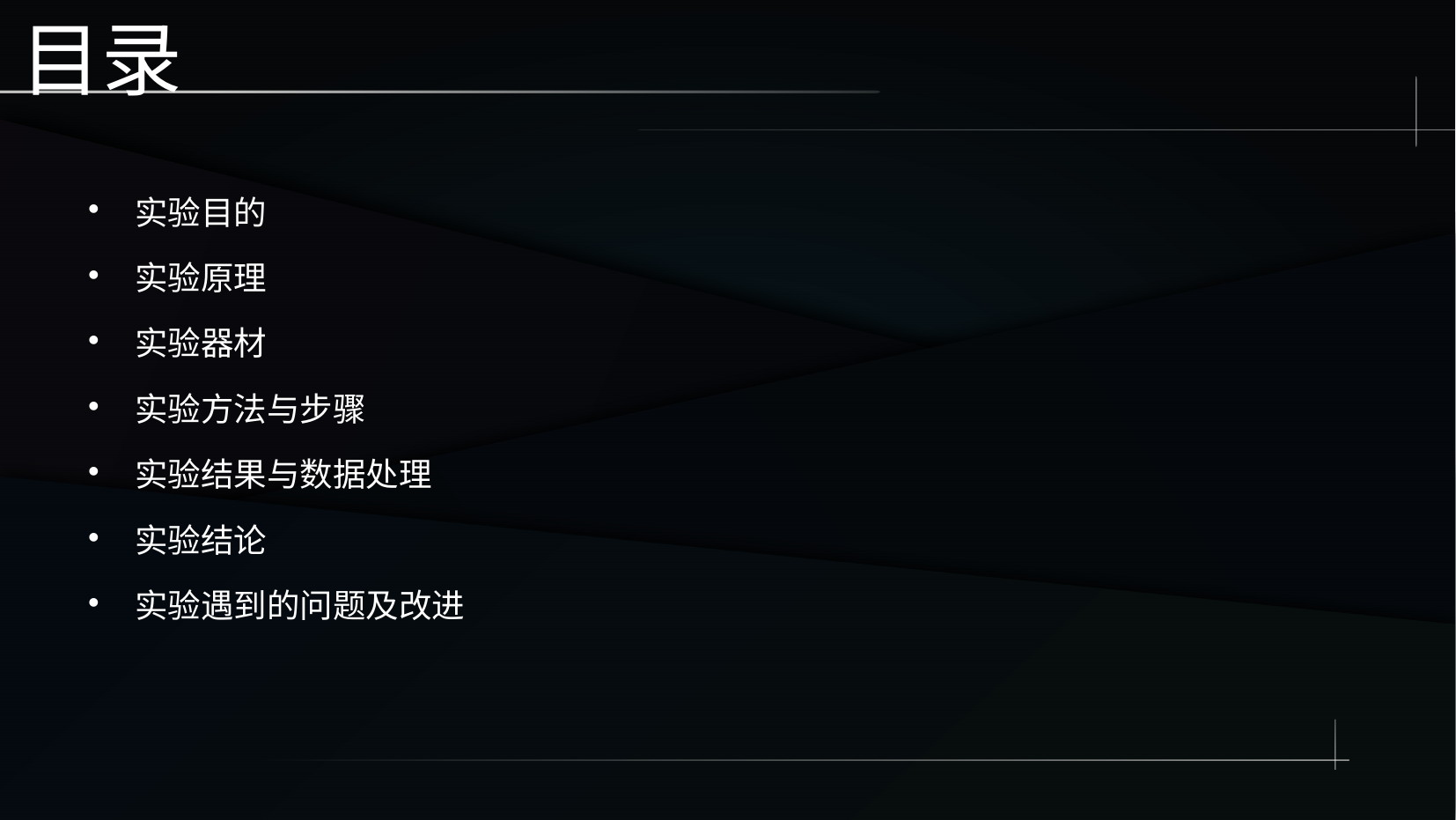

目录
实验目的
实验原理
实验器材
实验方法与步骤
实验结果与数据处理
实验结论
实验遇到的问题及改进